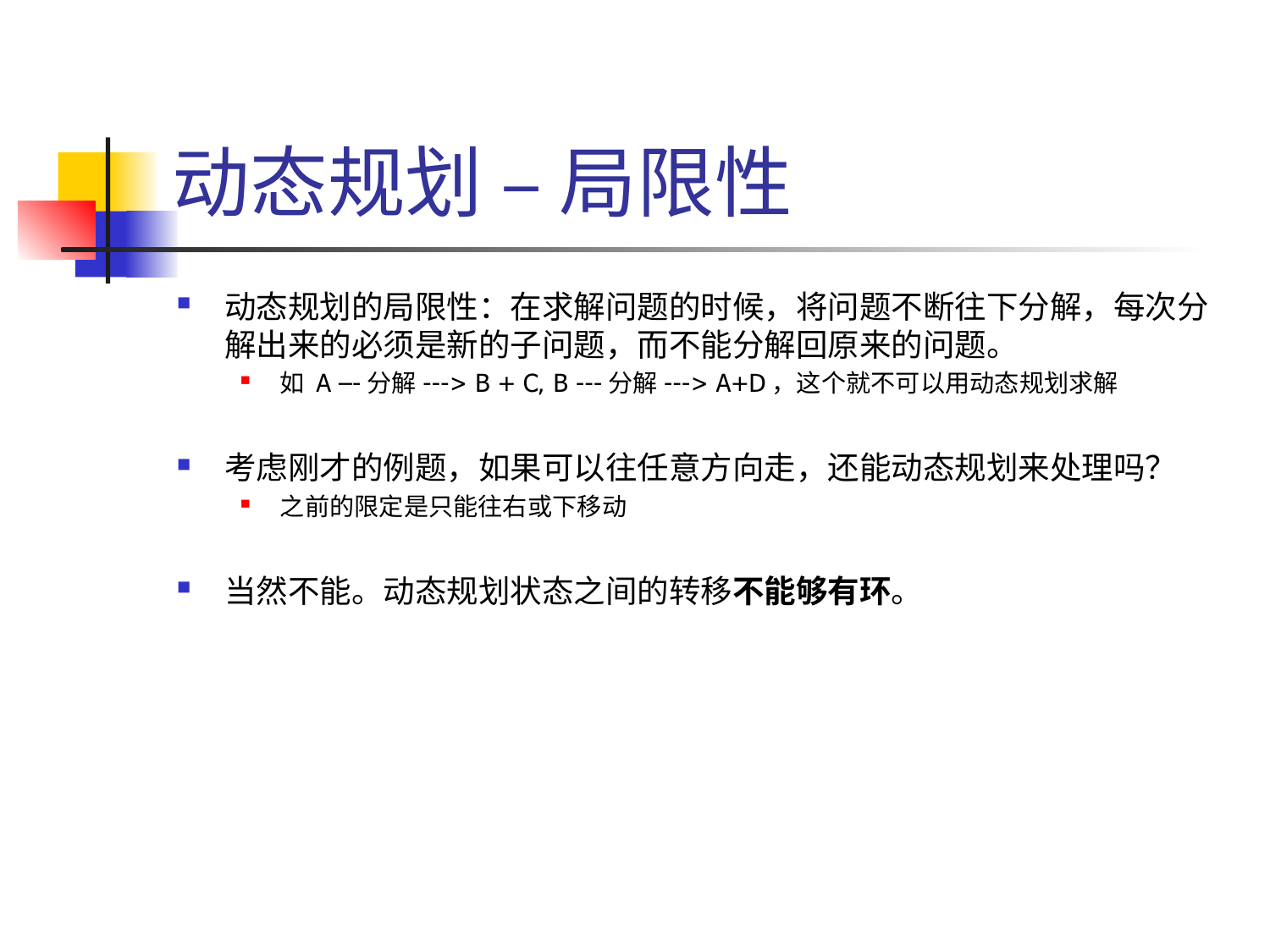

# 动态规划 – 局限性
动态规划的局限性：在求解问题的时候，将问题不断往下分解，每次分解出来的必须是新的子问题，而不能分解回原来的问题。
如 A –-分解---> B + C, B ---分解---> A+D，这个就不可以用动态规划求解

考虑刚才的例题，如果可以往任意方向走，还能动态规划来处理吗？
之前的限定是只能往右或下移动

当然不能。动态规划状态之间的转移不能够有环。